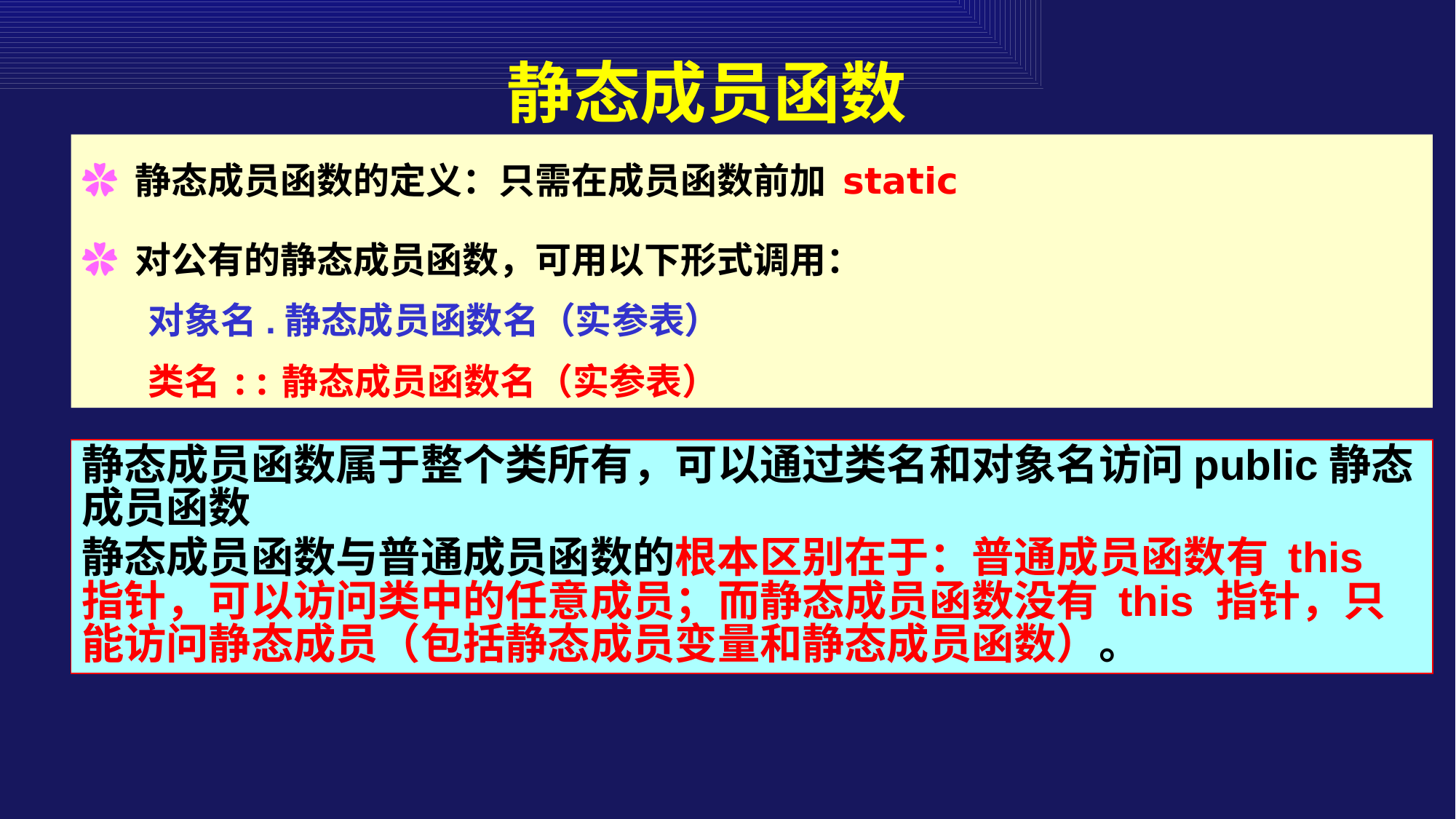

静态成员函数
✿ 静态成员函数的定义：只需在成员函数前加 static
✿ 对公有的静态成员函数，可用以下形式调用：
       对象名.静态成员函数名（实参表）
       类名::静态成员函数名（实参表）
静态成员函数属于整个类所有，可以通过类名和对象名访问public静态成员函数
静态成员函数与普通成员函数的根本区别在于：普通成员函数有 this 指针，可以访问类中的任意成员；而静态成员函数没有 this 指针，只能访问静态成员（包括静态成员变量和静态成员函数）。